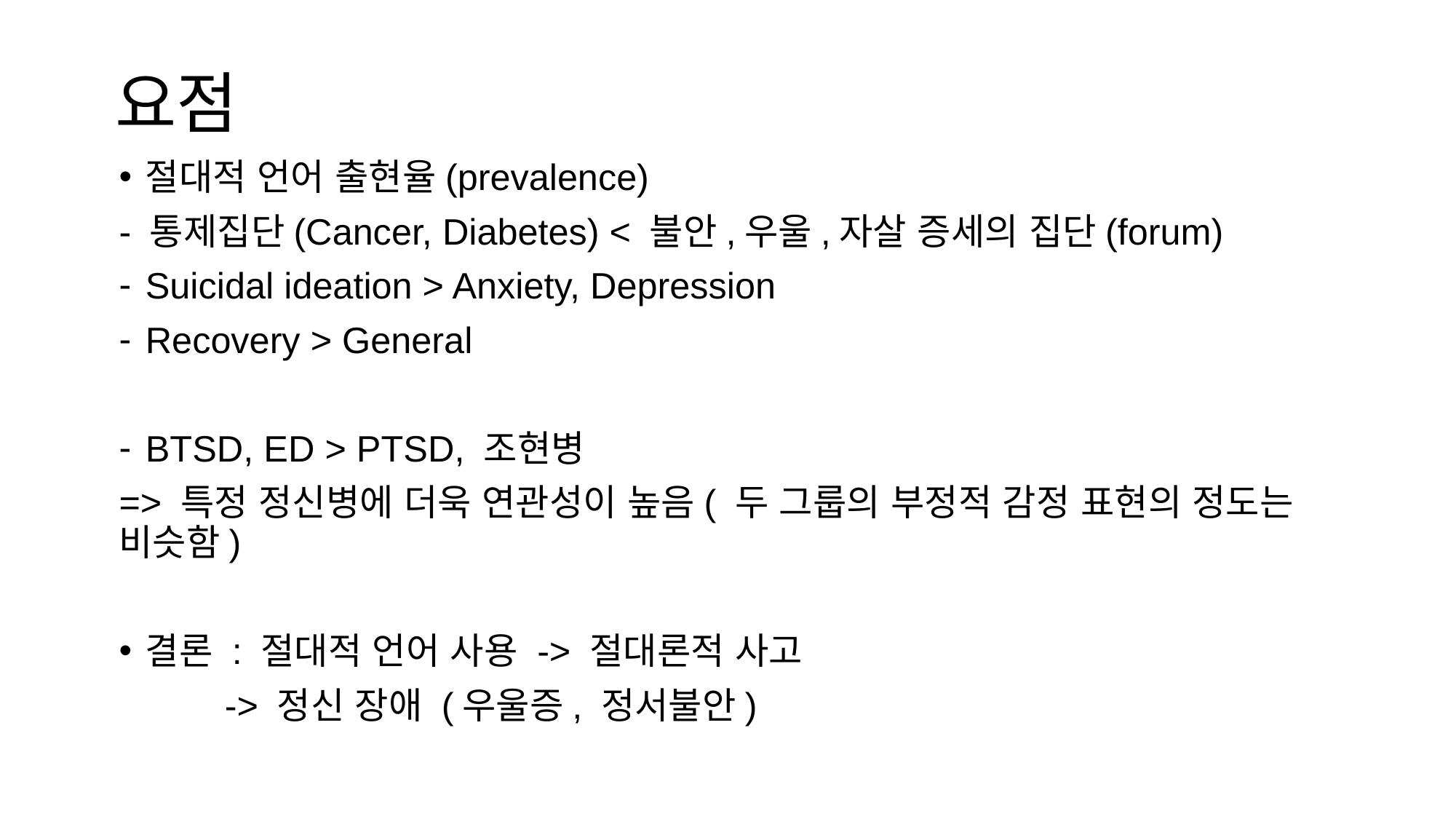

# 요점
절대적 언어 출현율(prevalence)
- 통제집단(Cancer, Diabetes) < 불안,우울,자살 증세의 집단(forum)
Suicidal ideation > Anxiety, Depression
Recovery > General

BTSD, ED > PTSD, 조현병
=> 특정 정신병에 더욱 연관성이 높음( 두 그룹의 부정적 감정 표현의 정도는 비슷함)

결론 : 절대적 언어 사용 -> 절대론적 사고
 					-> 정신 장애 (우울증, 정서불안)